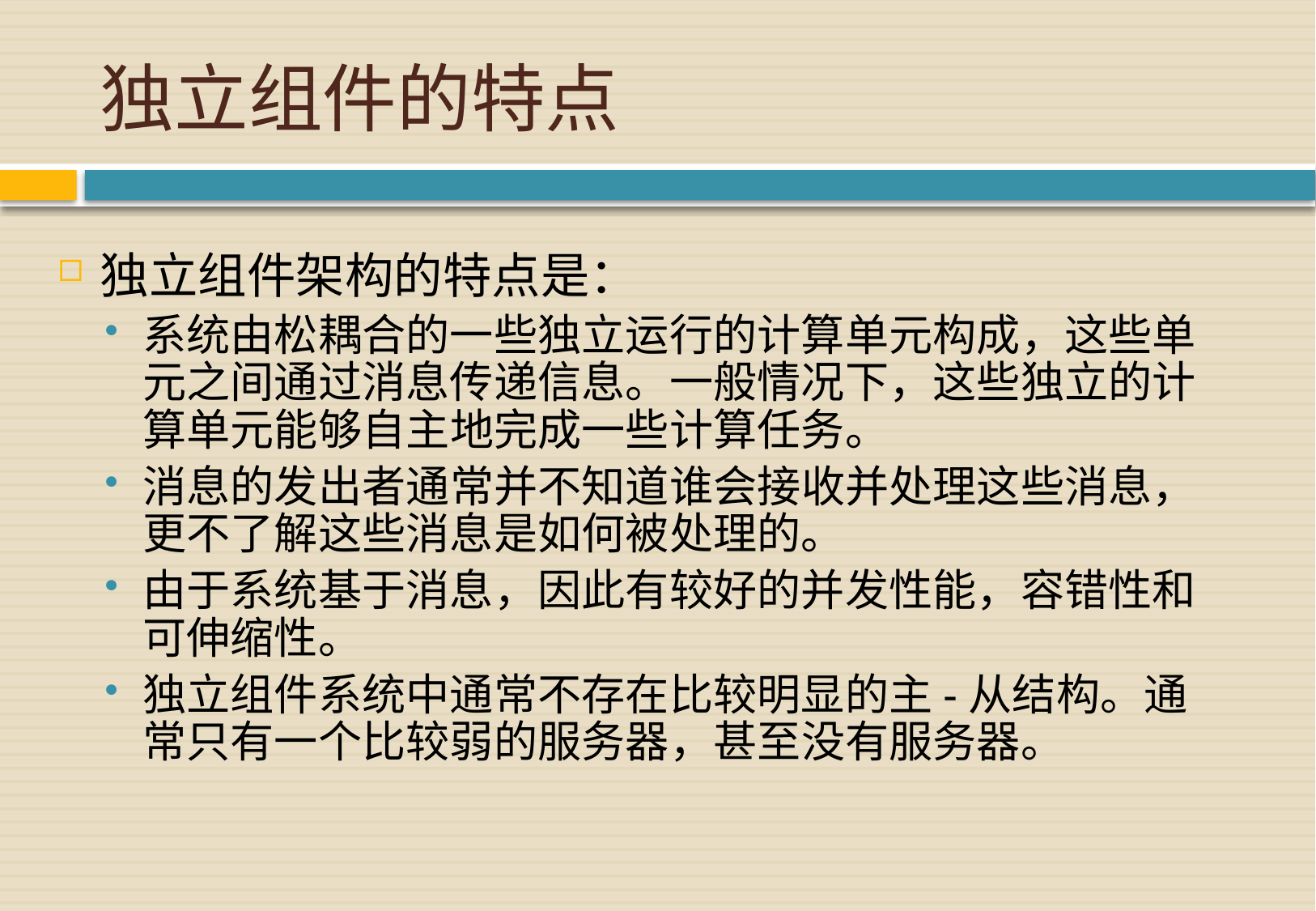

# 独立组件的特点
独立组件架构的特点是：
系统由松耦合的一些独立运行的计算单元构成，这些单元之间通过消息传递信息。一般情况下，这些独立的计算单元能够自主地完成一些计算任务。
消息的发出者通常并不知道谁会接收并处理这些消息，更不了解这些消息是如何被处理的。
由于系统基于消息，因此有较好的并发性能，容错性和可伸缩性。
独立组件系统中通常不存在比较明显的主-从结构。通常只有一个比较弱的服务器，甚至没有服务器。